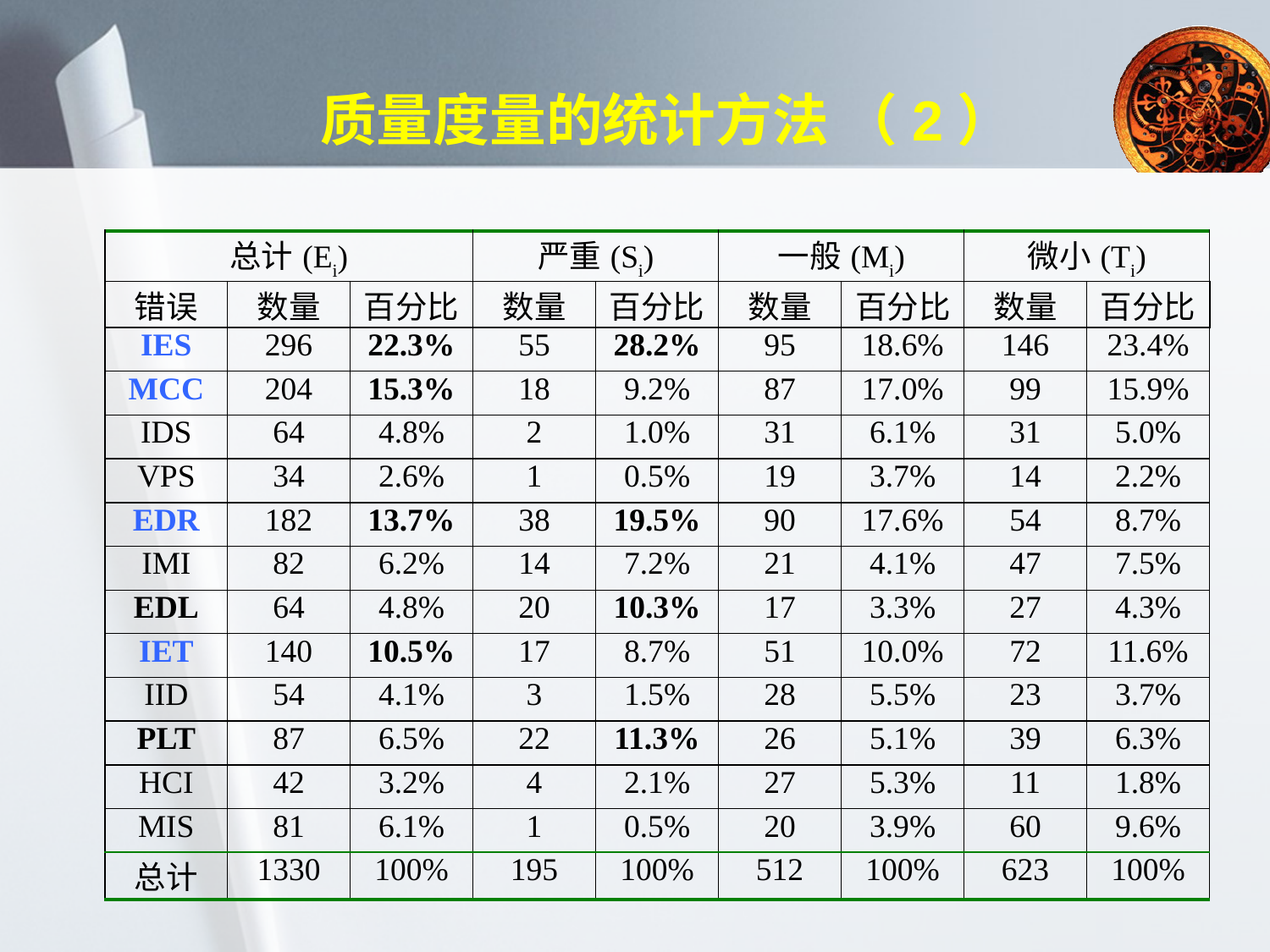

# 质量度量的统计方法 （2）
| 总计(Ei) |  |  | 严重(Si) |  | 一般(Mi) |  | 微小(Ti) |  |
| --- | --- | --- | --- | --- | --- | --- | --- | --- |
| 错误 | 数量 | 百分比 | 数量 | 百分比 | 数量 | 百分比 | 数量 | 百分比 |
| IES | 296 | 22.3% | 55 | 28.2% | 95 | 18.6% | 146 | 23.4% |
| MCC | 204 | 15.3% | 18 | 9.2% | 87 | 17.0% | 99 | 15.9% |
| IDS | 64 | 4.8% | 2 | 1.0% | 31 | 6.1% | 31 | 5.0% |
| VPS | 34 | 2.6% | 1 | 0.5% | 19 | 3.7% | 14 | 2.2% |
| EDR | 182 | 13.7% | 38 | 19.5% | 90 | 17.6% | 54 | 8.7% |
| IMI | 82 | 6.2% | 14 | 7.2% | 21 | 4.1% | 47 | 7.5% |
| EDL | 64 | 4.8% | 20 | 10.3% | 17 | 3.3% | 27 | 4.3% |
| IET | 140 | 10.5% | 17 | 8.7% | 51 | 10.0% | 72 | 11.6% |
| IID | 54 | 4.1% | 3 | 1.5% | 28 | 5.5% | 23 | 3.7% |
| PLT | 87 | 6.5% | 22 | 11.3% | 26 | 5.1% | 39 | 6.3% |
| HCI | 42 | 3.2% | 4 | 2.1% | 27 | 5.3% | 11 | 1.8% |
| MIS | 81 | 6.1% | 1 | 0.5% | 20 | 3.9% | 60 | 9.6% |
| 总计 | 1330 | 100% | 195 | 100% | 512 | 100% | 623 | 100% |